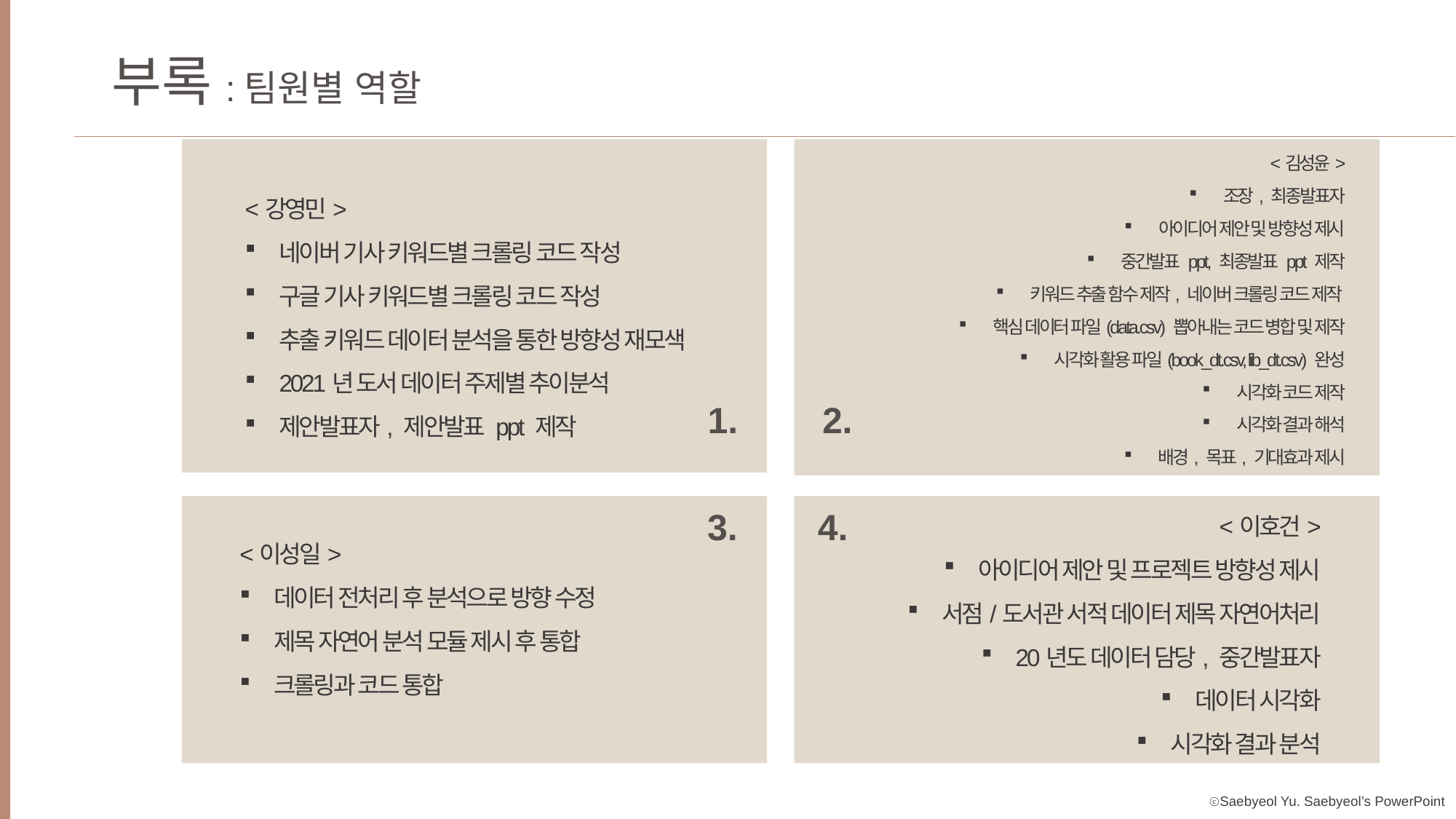

부록:팀원별 역할
<김성윤>
조장, 최종발표자
아이디어 제안 및 방향성 제시
중간발표 ppt, 최종발표 ppt 제작
키워드 추출 함수 제작, 네이버 크롤링 코드 제작
핵심 데이터 파일(data.csv) 뽑아내는 코드 병합 및 제작
시각화 활용 파일(book_dt.csv, lib_dt.csv) 완성
시각화 코드 제작
시각화 결과 해석
배경, 목표, 기대효과 제시

<강영민>
네이버 기사 키워드별 크롤링 코드 작성
구글 기사 키워드별 크롤링 코드 작성
추출 키워드 데이터 분석을 통한 방향성 재모색
2021년 도서 데이터 주제별 추이분석
제안발표자, 제안발표 ppt 제작

1.

2.
<이호건>
아이디어 제안 및 프로젝트 방향성 제시
서점/도서관 서적 데이터 제목 자연어처리
20년도 데이터 담당, 중간발표자
데이터 시각화
시각화 결과 분석

4.

3.
<이성일>
데이터 전처리 후 분석으로 방향 수정
제목 자연어 분석 모듈 제시 후 통합
크롤링과 코드 통합